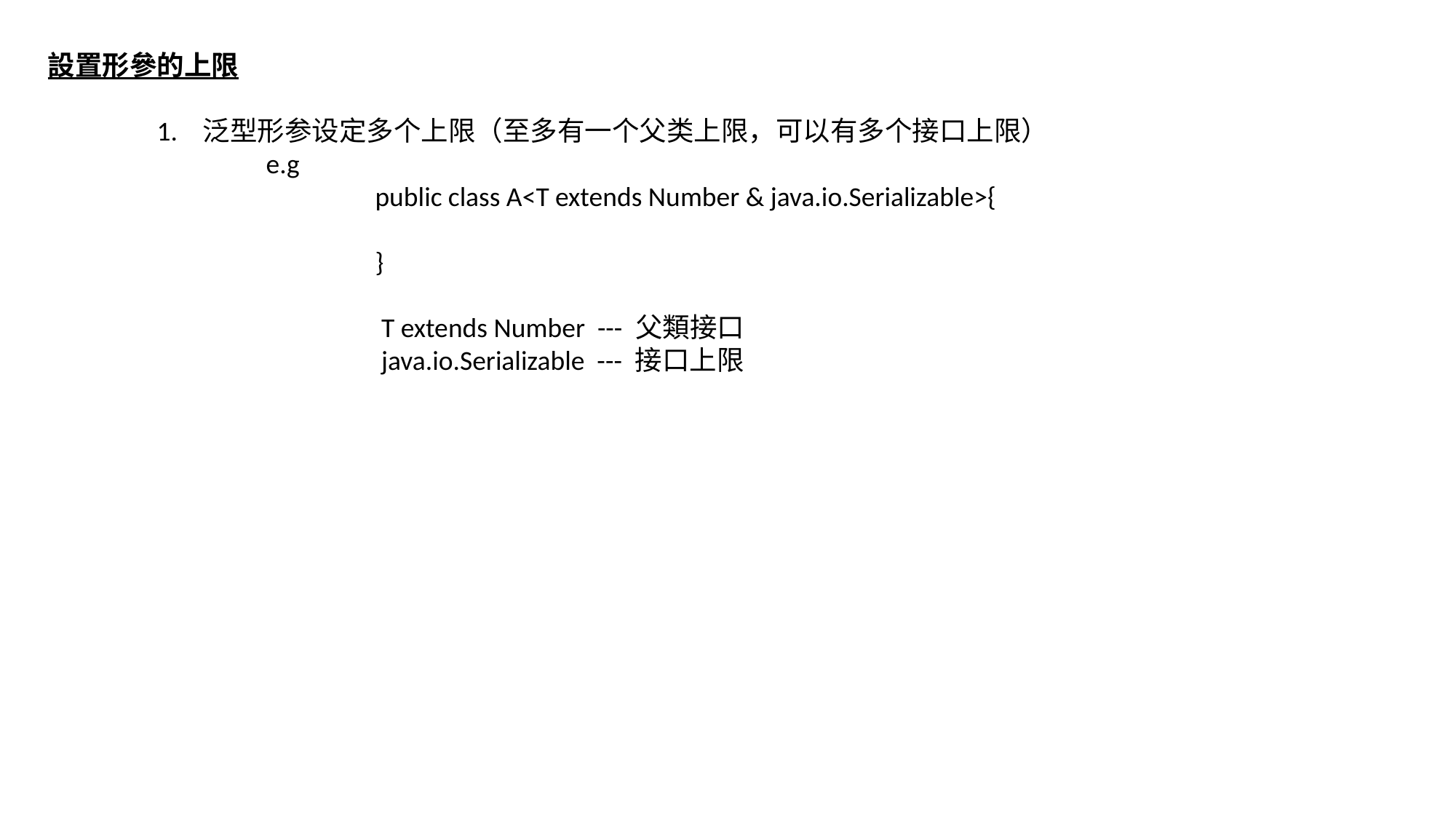

設置形參的上限

	1.   泛型形参设定多个上限（至多有一个父类上限，可以有多个接口上限）
		e.g
			public class A<T extends Number & java.io.Serializable>{

			}

			 T extends Number  --- 父類接口
			 java.io.Serializable  --- 接口上限